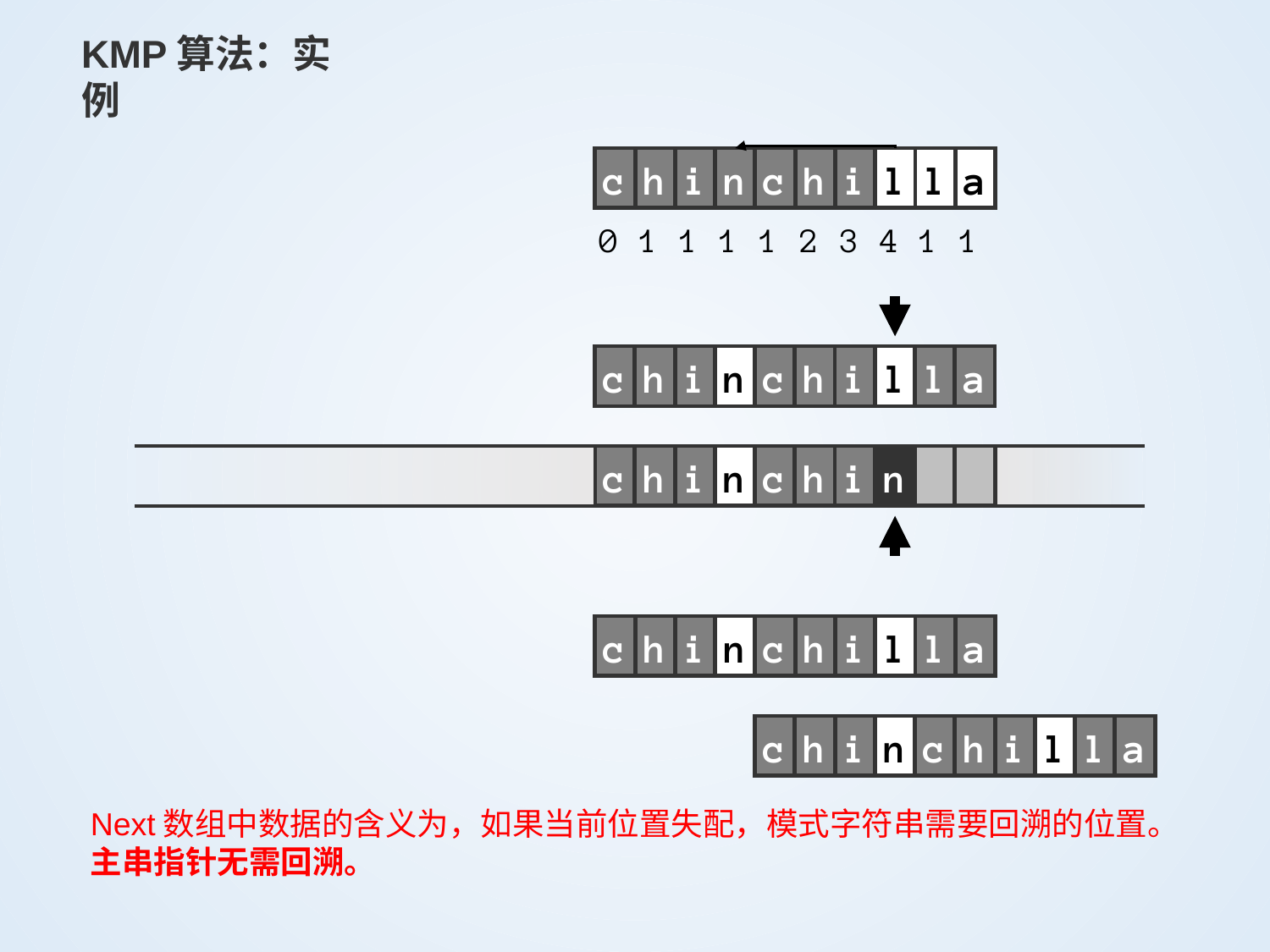

KMP算法：实例
c
h
i
n
c
h
i
l
l
a
0
1
1
1
1
2
3
4
1
1

c
h
i
n
c
h
i
l
l
a

c
h
i
n
c
h
i
n

c
h
i
n
c
h
i
l
l
a
c
h
i
n
c
h
i
l
l
a
Next数组中数据的含义为，如果当前位置失配，模式字符串需要回溯的位置。
主串指针无需回溯。